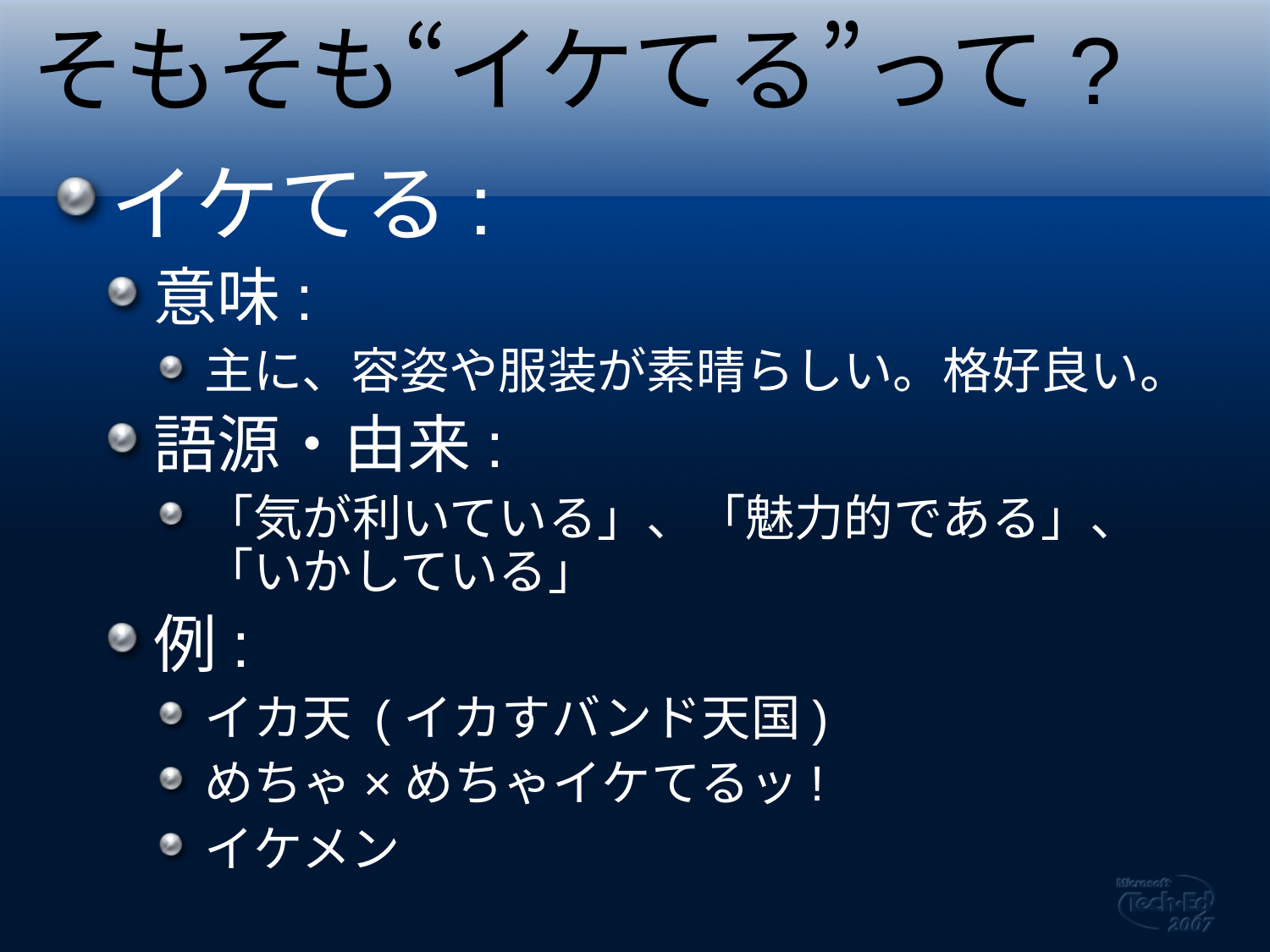

# そもそも“イケてる”って?
イケてる:
意味:
主に、容姿や服装が素晴らしい。格好良い。
語源・由来:
「気が利いている」、「魅力的である」、「いかしている」
例:
イカ天 (イカすバンド天国)
めちゃ×めちゃイケてるッ!
イケメン